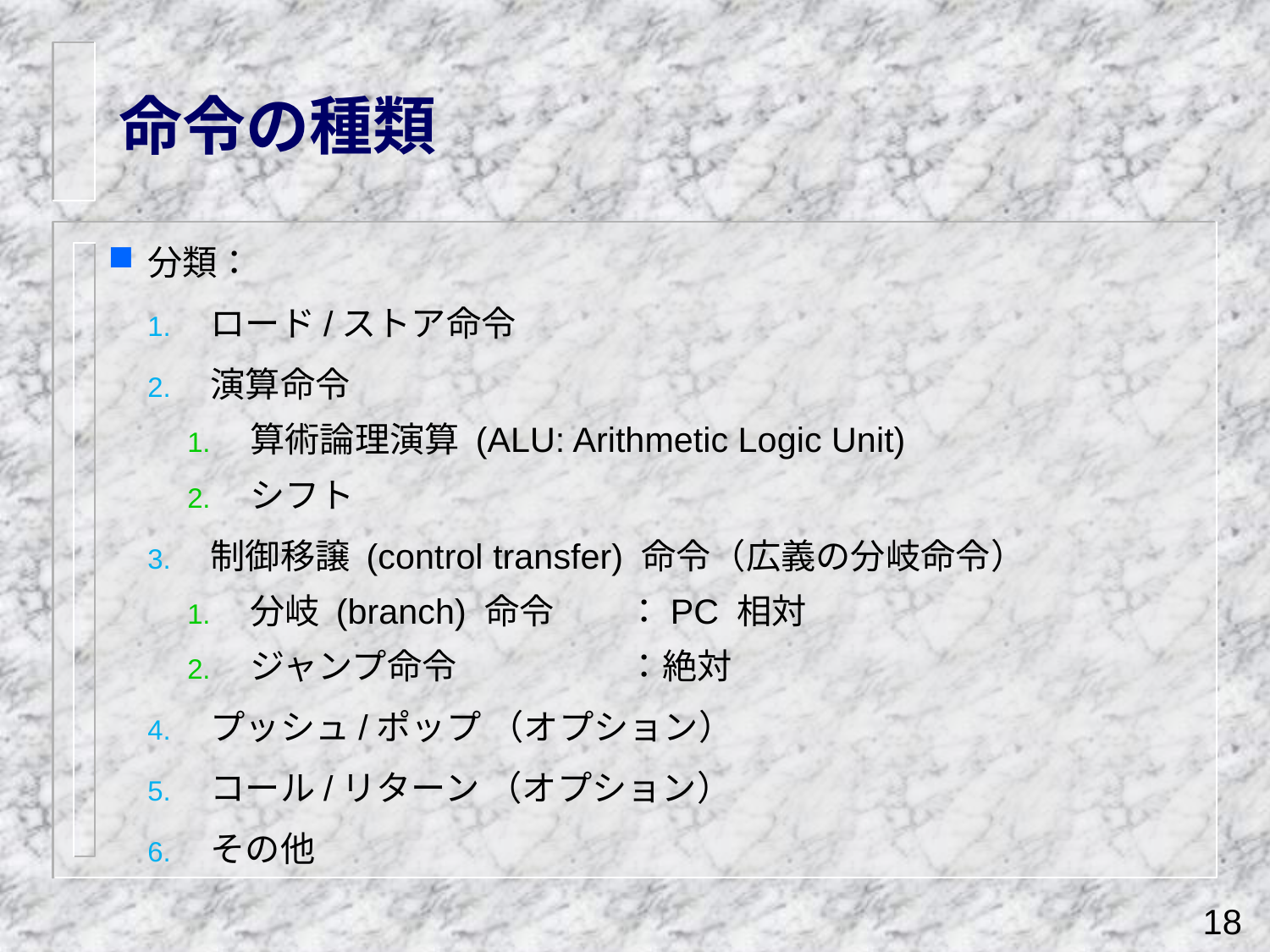

# 命令の種類
分類：
ロード/ストア命令
演算命令
算術論理演算 (ALU: Arithmetic Logic Unit)
シフト
制御移譲 (control transfer) 命令（広義の分岐命令）
分岐 (branch) 命令	：PC 相対
ジャンプ命令　　　　	：絶対
プッシュ/ポップ （オプション）
コール/リターン （オプション）
その他
18